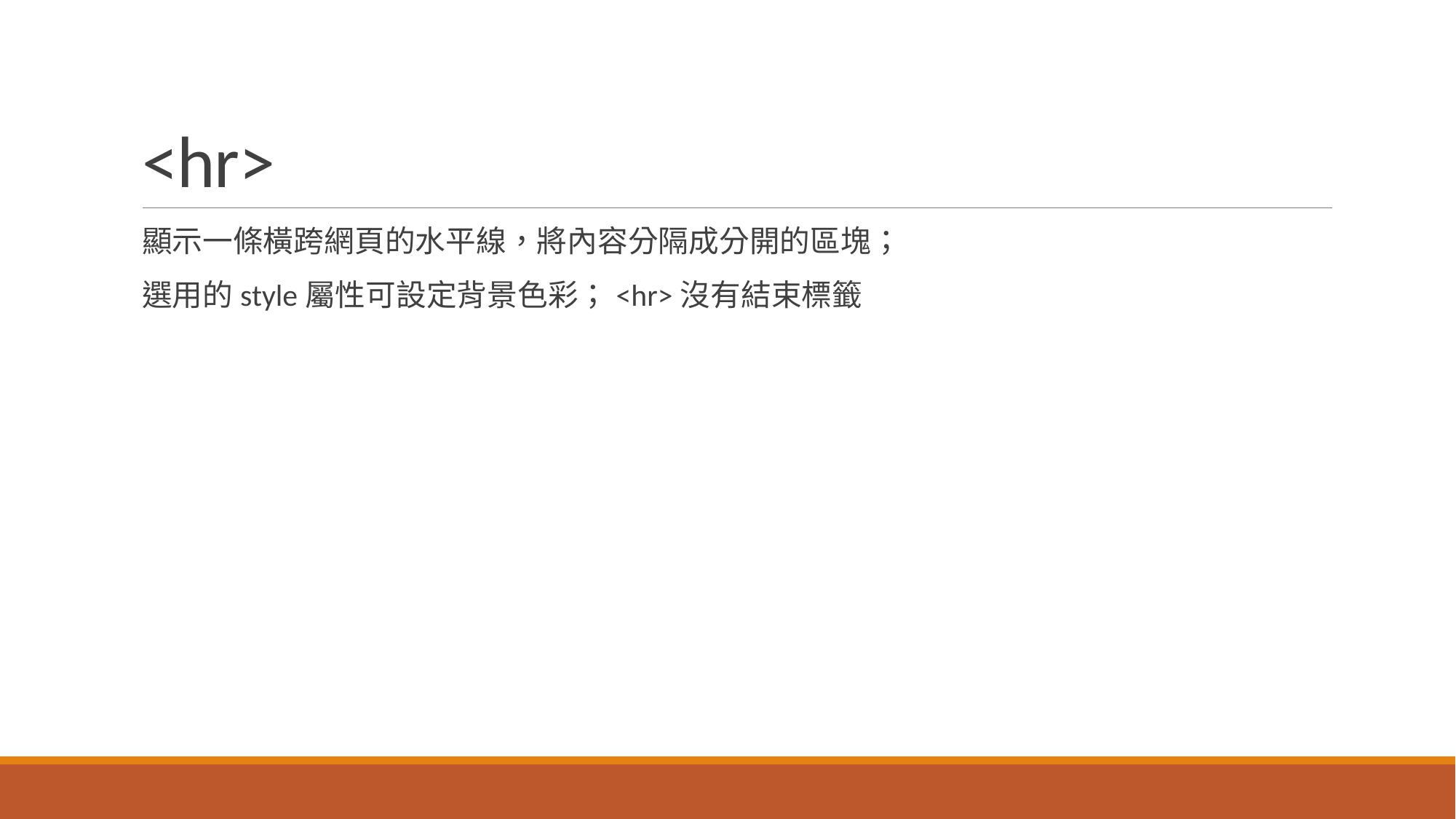

# <hr>
顯示一條橫跨網頁的水平線，將內容分隔成分開的區塊；
選用的style屬性可設定背景色彩；<hr>沒有結束標籤